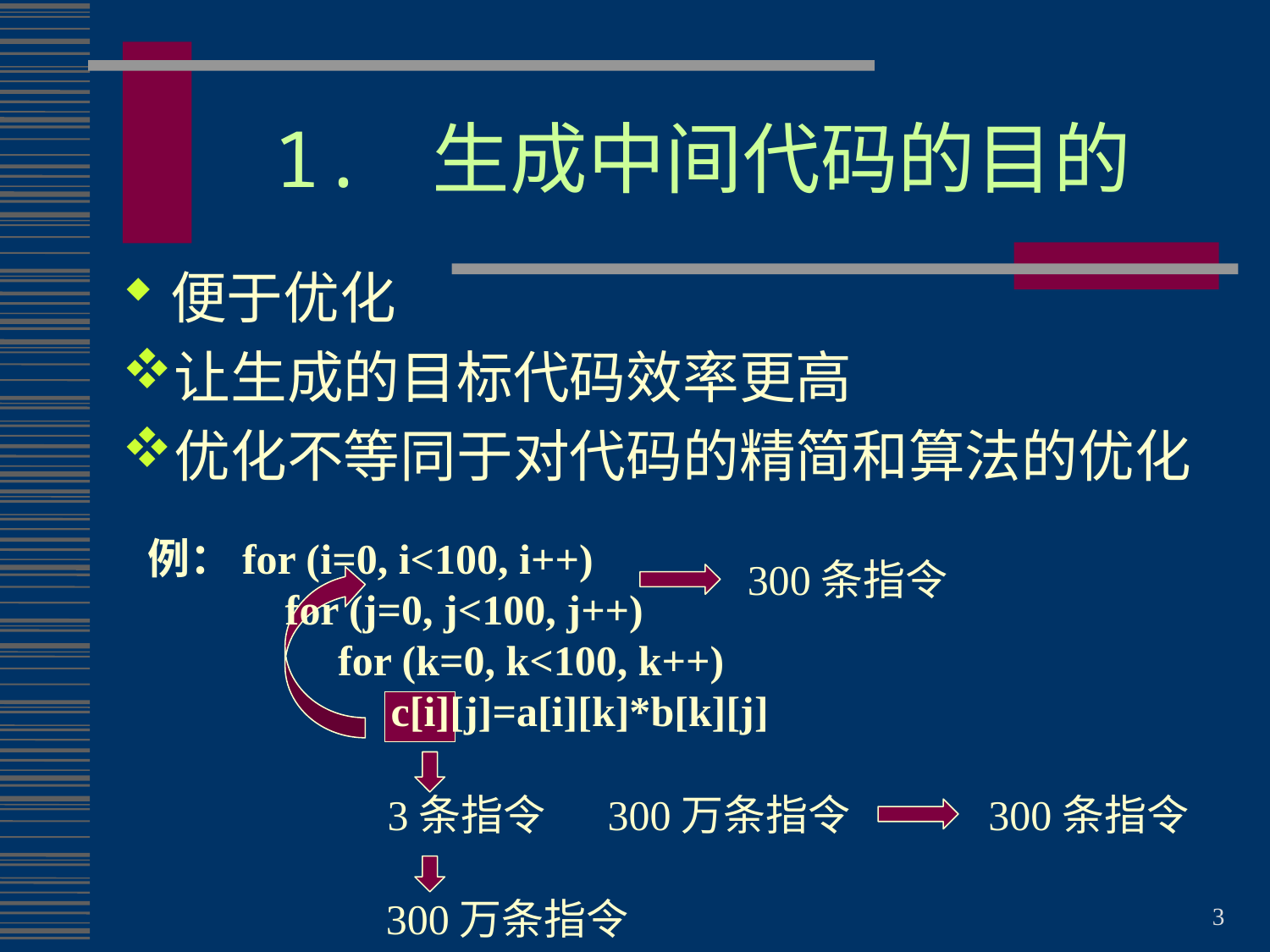

# 1. 生成中间代码的目的
便于优化
让生成的目标代码效率更高
优化不等同于对代码的精简和算法的优化

例：for (i=0, i<100, i++)
             for (j=0, j<100, j++)
                  for (k=0, k<100, k++)
                       c[i][j]=a[i][k]*b[k][j]

300条指令

3条指令
300万条指令
300条指令

300万条指令